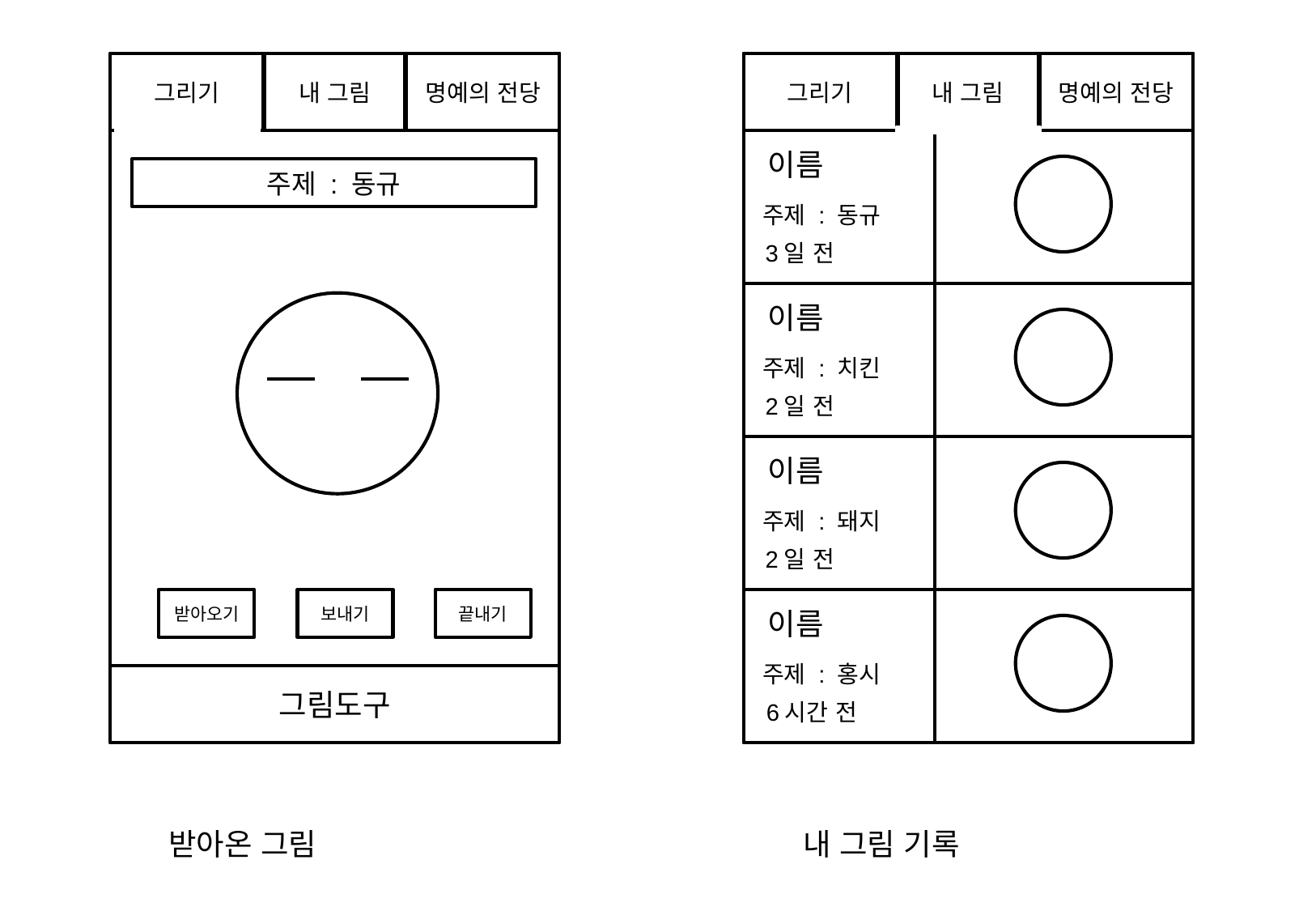

그리기
내 그림
명예의 전당

주제 : 동규

받아오기
보내기
끝내기
그림도구
받아온 그림

그리기
내 그림
명예의 전당

이름
주제 : 동규
3일 전

이름
주제 : 치킨
2일 전

이름
주제 : 돼지
2일 전

이름
주제 : 홍시
6시간 전
내 그림 기록